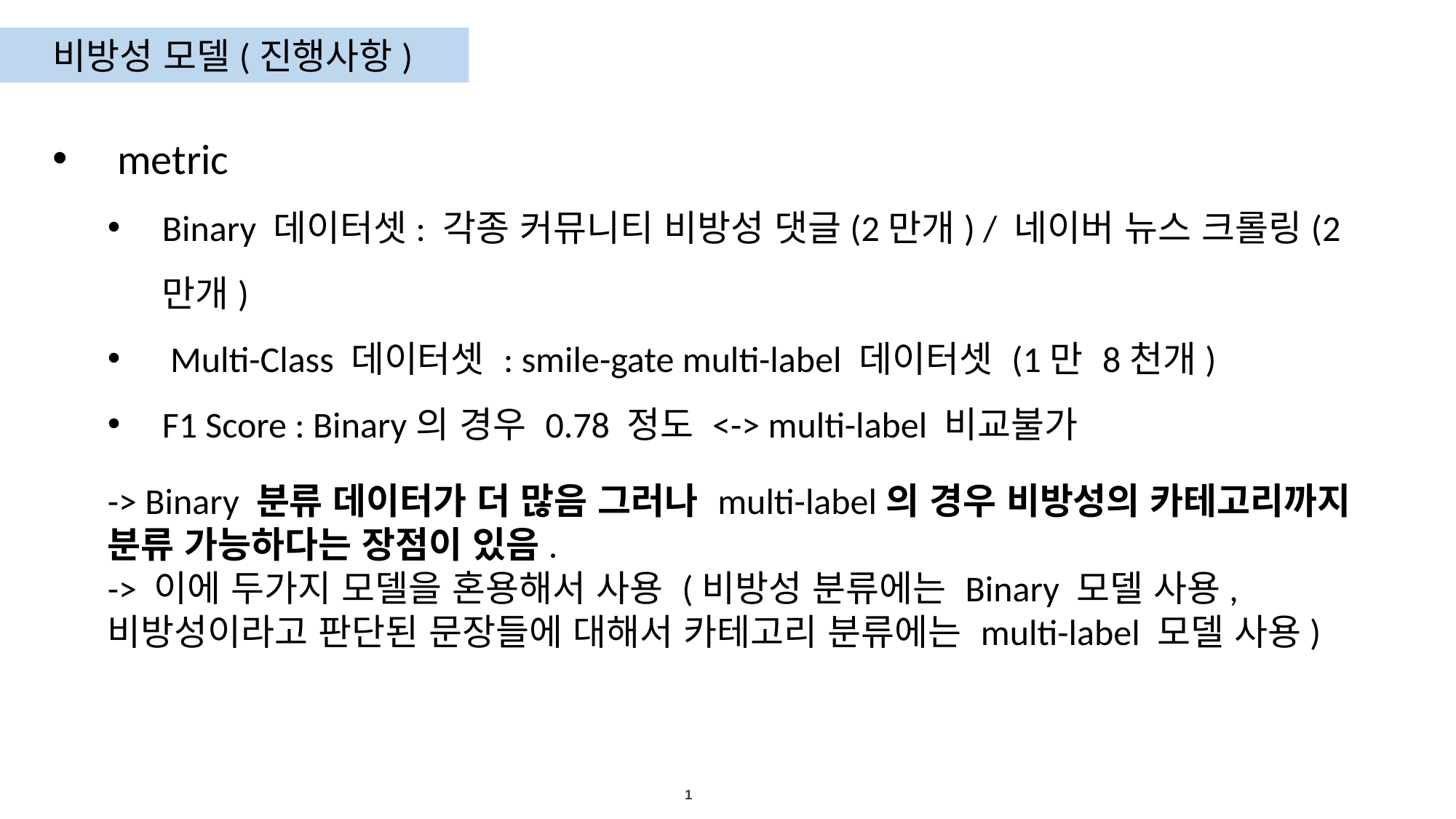

비방성 모델(진행사항)
 metric
Binary 데이터셋: 각종 커뮤니티 비방성 댓글(2만개) / 네이버 뉴스 크롤링(2만개)
 Multi-Class 데이터셋 : smile-gate multi-label 데이터셋 (1만 8천개)
F1 Score : Binary의 경우 0.78 정도 <-> multi-label 비교불가

-> Binary 분류 데이터가 더 많음 그러나 multi-label의 경우 비방성의 카테고리까지 분류 가능하다는 장점이 있음.
-> 이에 두가지 모델을 혼용해서 사용 (비방성 분류에는 Binary 모델 사용, 비방성이라고 판단된 문장들에 대해서 카테고리 분류에는 multi-label 모델 사용)

1